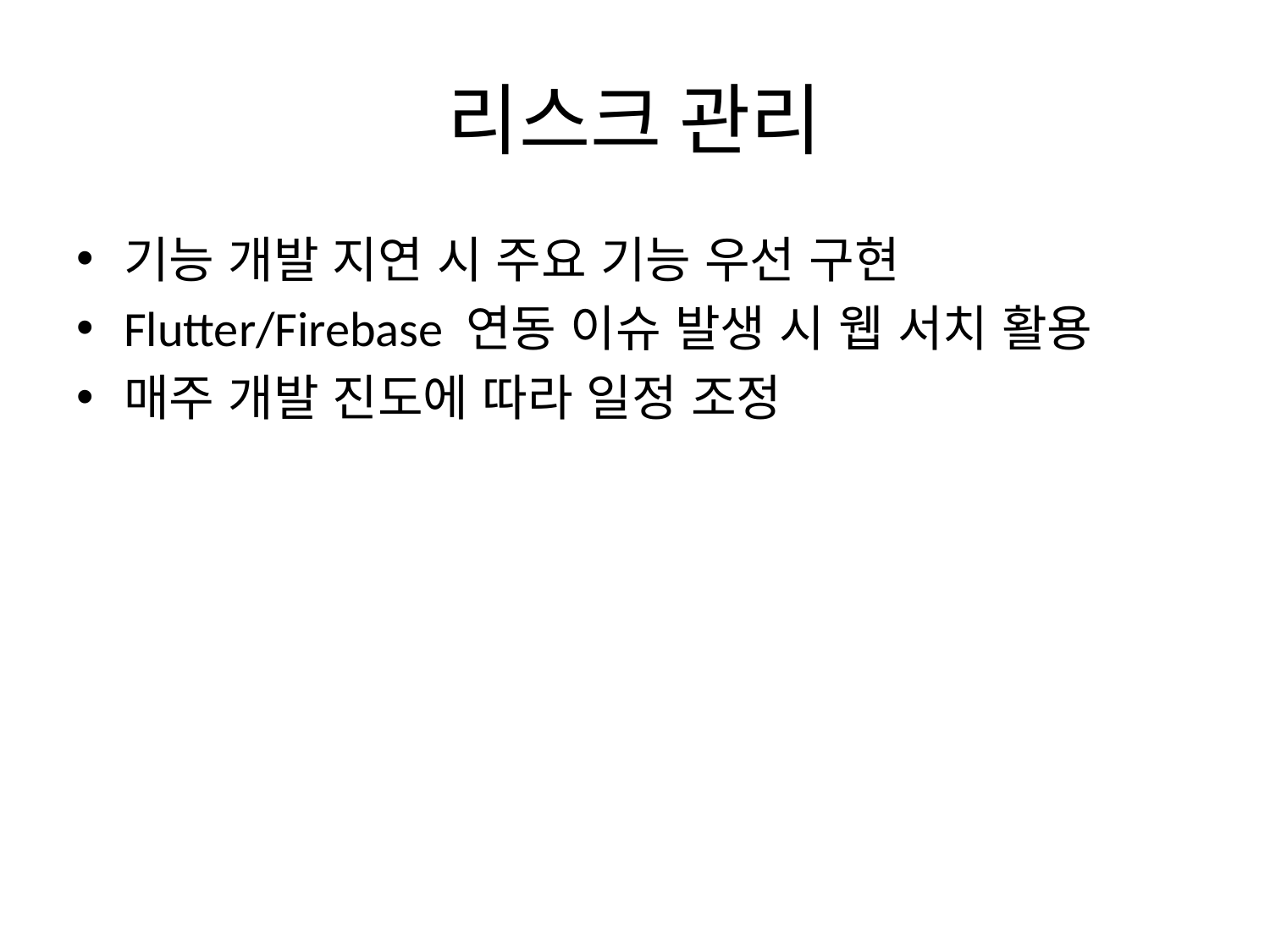

# 리스크 관리
기능 개발 지연 시 주요 기능 우선 구현
Flutter/Firebase 연동 이슈 발생 시 웹 서치 활용
매주 개발 진도에 따라 일정 조정